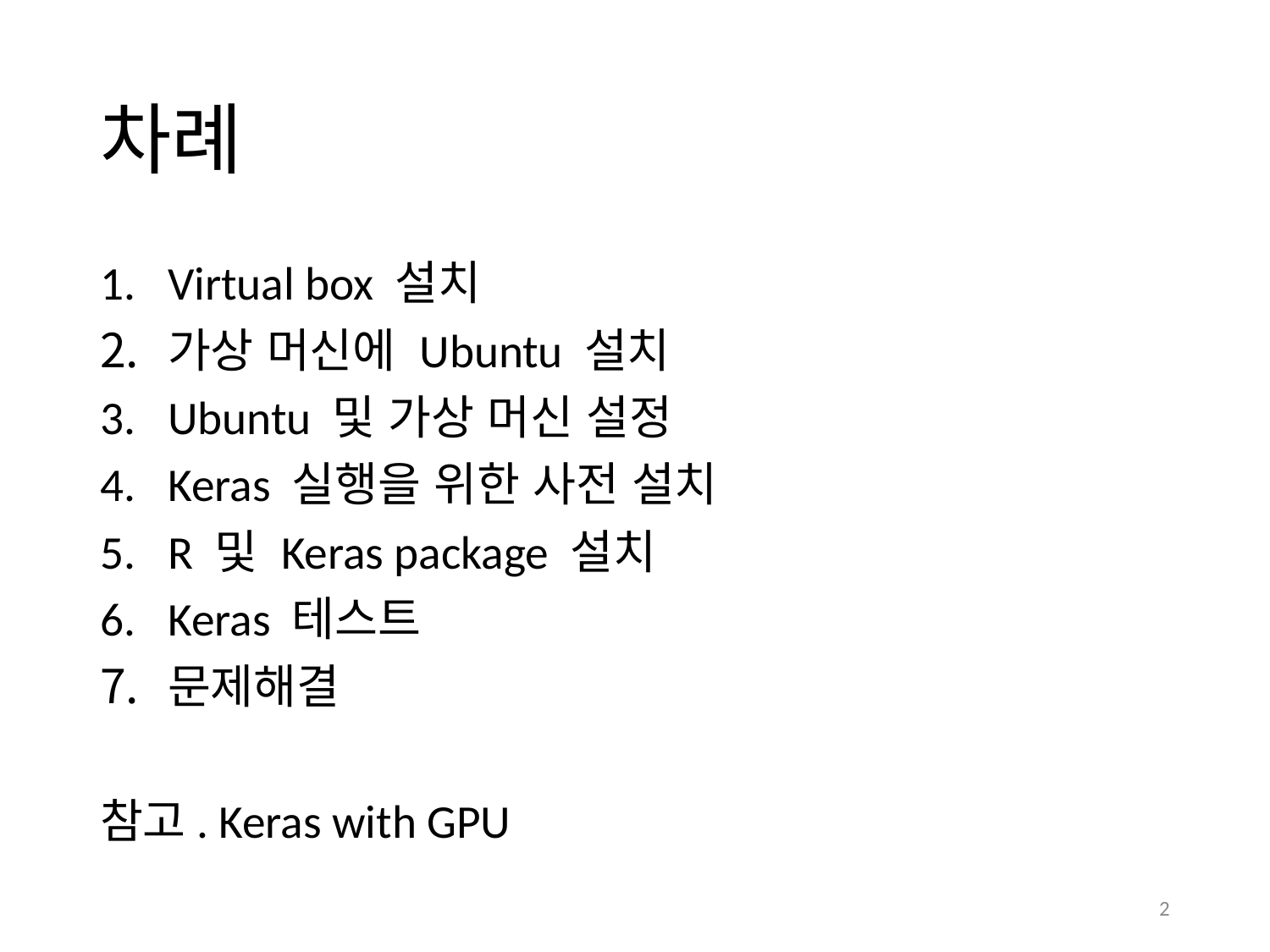

# 차례
Virtual box 설치
가상 머신에 Ubuntu 설치
Ubuntu 및 가상 머신 설정
Keras 실행을 위한 사전 설치
R 및 Keras package 설치
Keras 테스트
문제해결

참고. Keras with GPU
2